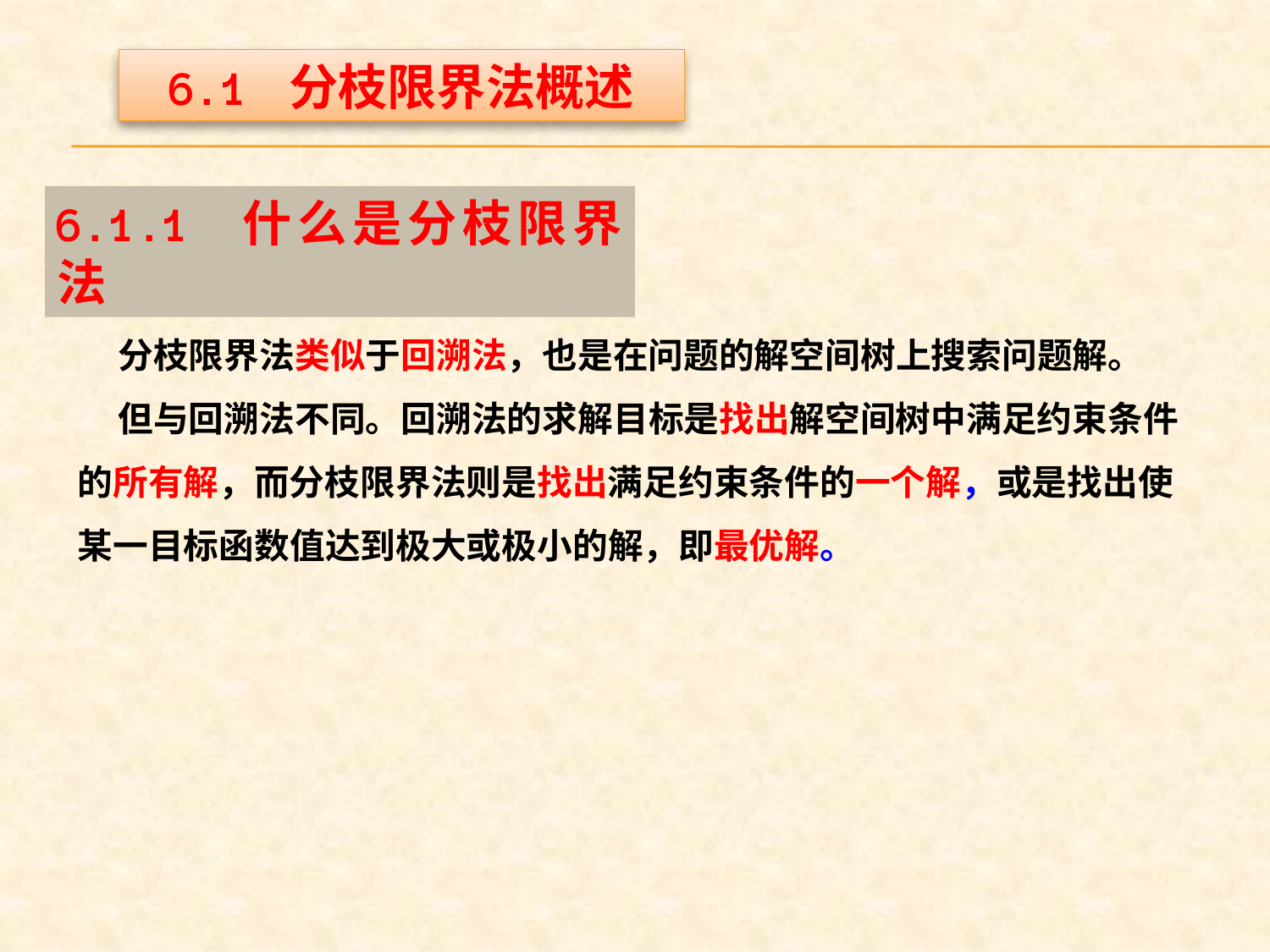

6.1 分枝限界法概述
6.1.1 什么是分枝限界法
    分枝限界法类似于回溯法，也是在问题的解空间树上搜索问题解。
    但与回溯法不同。回溯法的求解目标是找出解空间树中满足约束条件的所有解，而分枝限界法则是找出满足约束条件的一个解，或是找出使某一目标函数值达到极大或极小的解，即最优解。